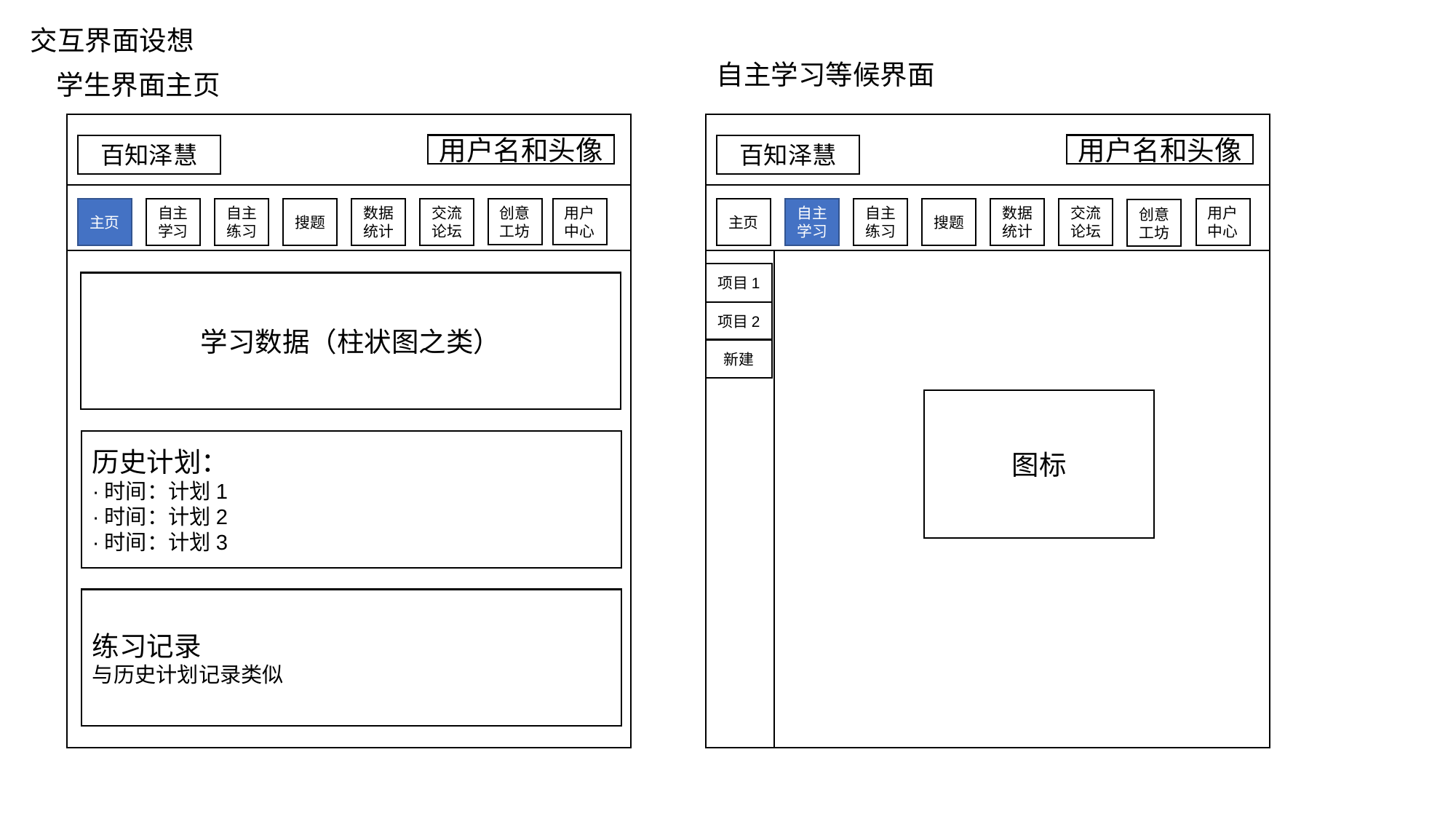

交互界面设想
自主学习等候界面
学生界面主页

百知泽慧
用户名和头像
主页
自主学习
自主练习
搜题
数据统计
交流论坛
用户中心

百知泽慧
用户名和头像
用户中心
主页
自主学习
自主练习
搜题
数据统计
交流论坛
创意工坊
创意工坊
项目1
学习数据（柱状图之类）
项目2
新建
图标
历史计划：
·时间：计划1
·时间：计划2
·时间：计划3
练习记录
与历史计划记录类似